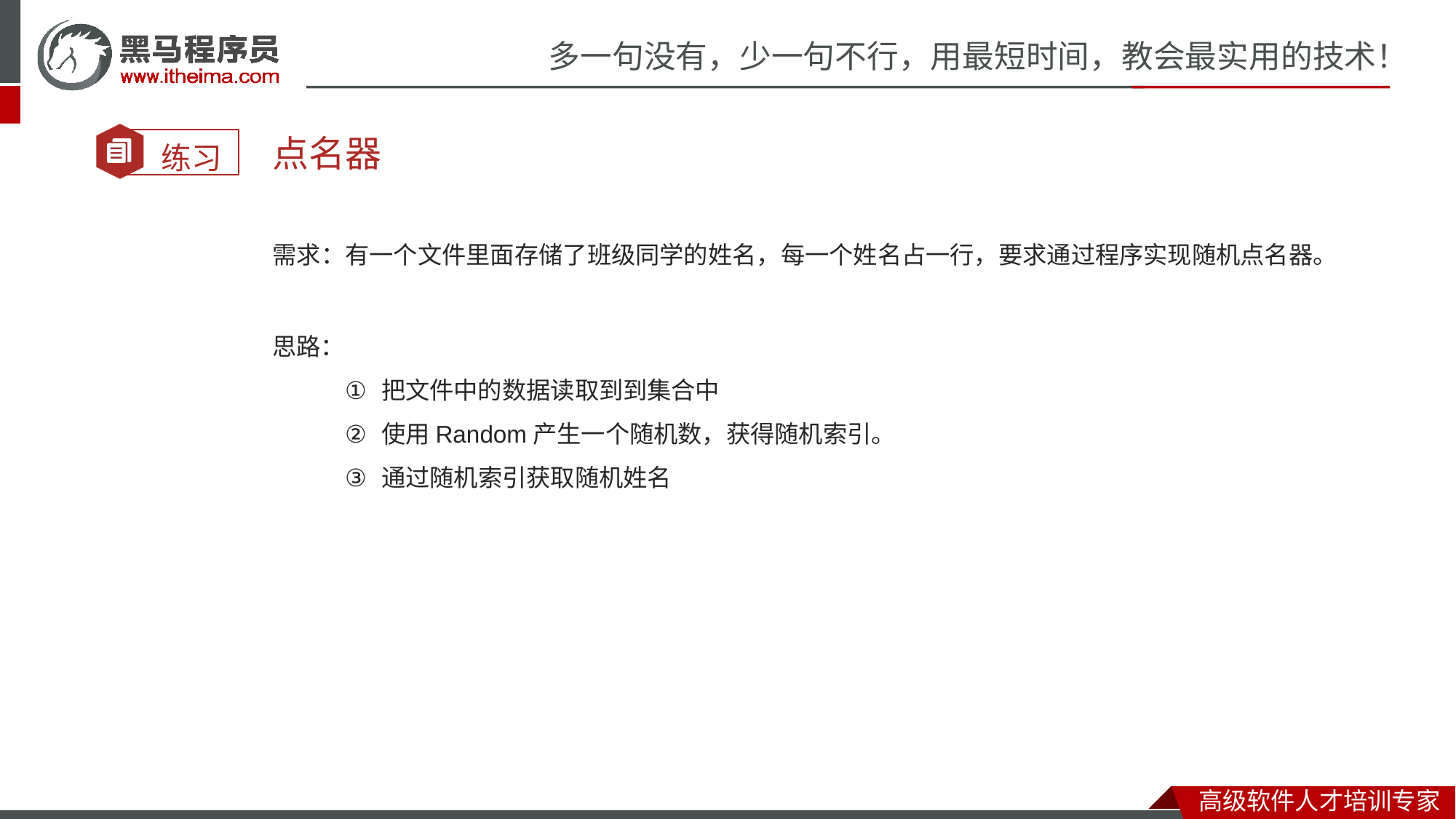

点名器
需求：有一个文件里面存储了班级同学的姓名，每一个姓名占一行，要求通过程序实现随机点名器。
思路：
把文件中的数据读取到到集合中
使用Random产生一个随机数，获得随机索引。
通过随机索引获取随机姓名